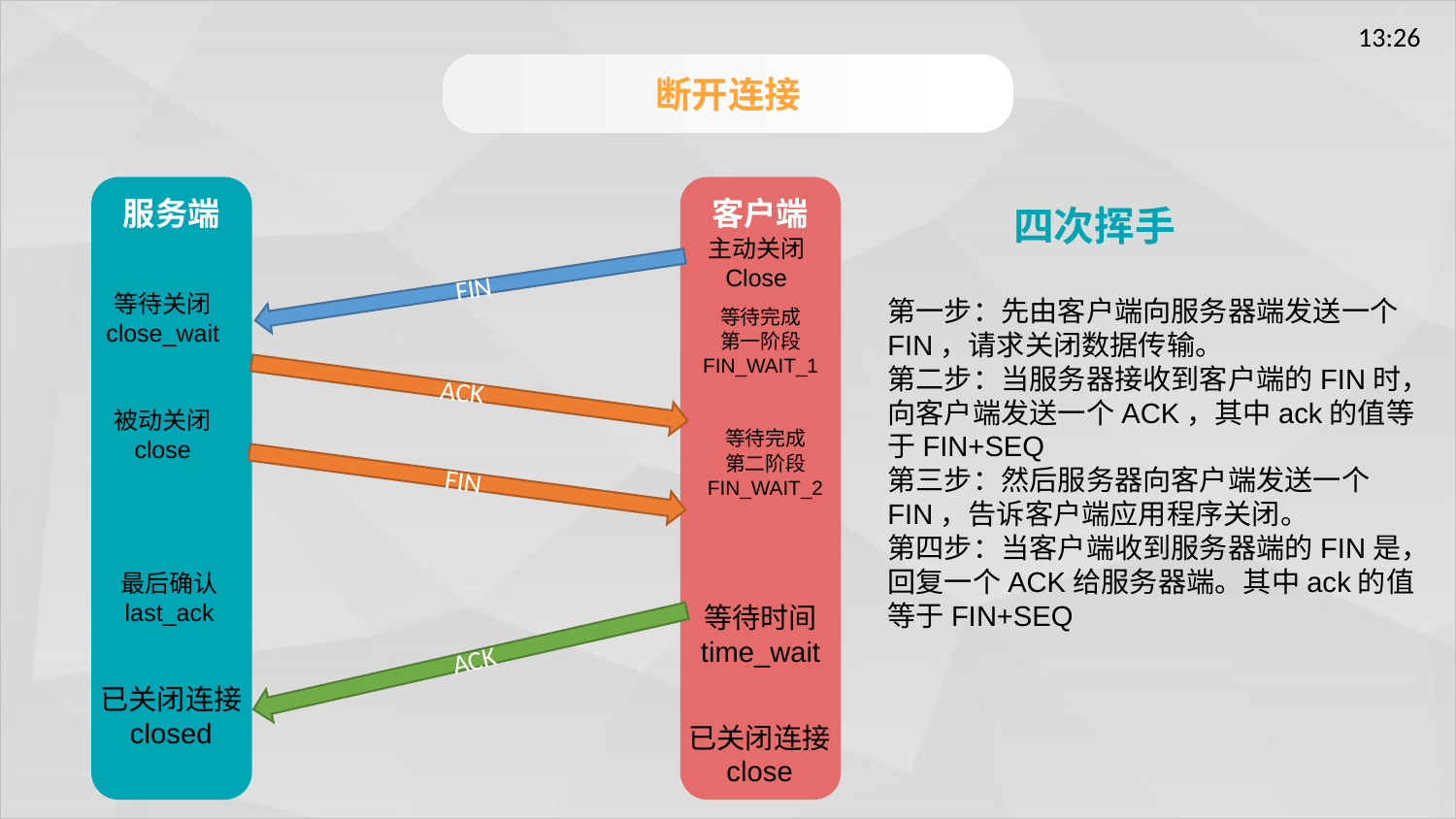

断开连接
服务端
客户端
四次挥手
主动关闭
Close
FIN
等待关闭
close_wait
第一步：先由客户端向服务器端发送一个FIN，请求关闭数据传输。
第二步：当服务器接收到客户端的FIN时，向客户端发送一个ACK，其中ack的值等于FIN+SEQ
第三步：然后服务器向客户端发送一个FIN，告诉客户端应用程序关闭。
第四步：当客户端收到服务器端的FIN是，回复一个ACK给服务器端。其中ack的值等于FIN+SEQ
等待完成
第一阶段
FIN_WAIT_1
ACK
被动关闭
close
等待完成
第二阶段
FIN_WAIT_2
FIN
最后确认
last_ack
等待时间
time_wait
ACK
已关闭连接
closed
已关闭连接
close